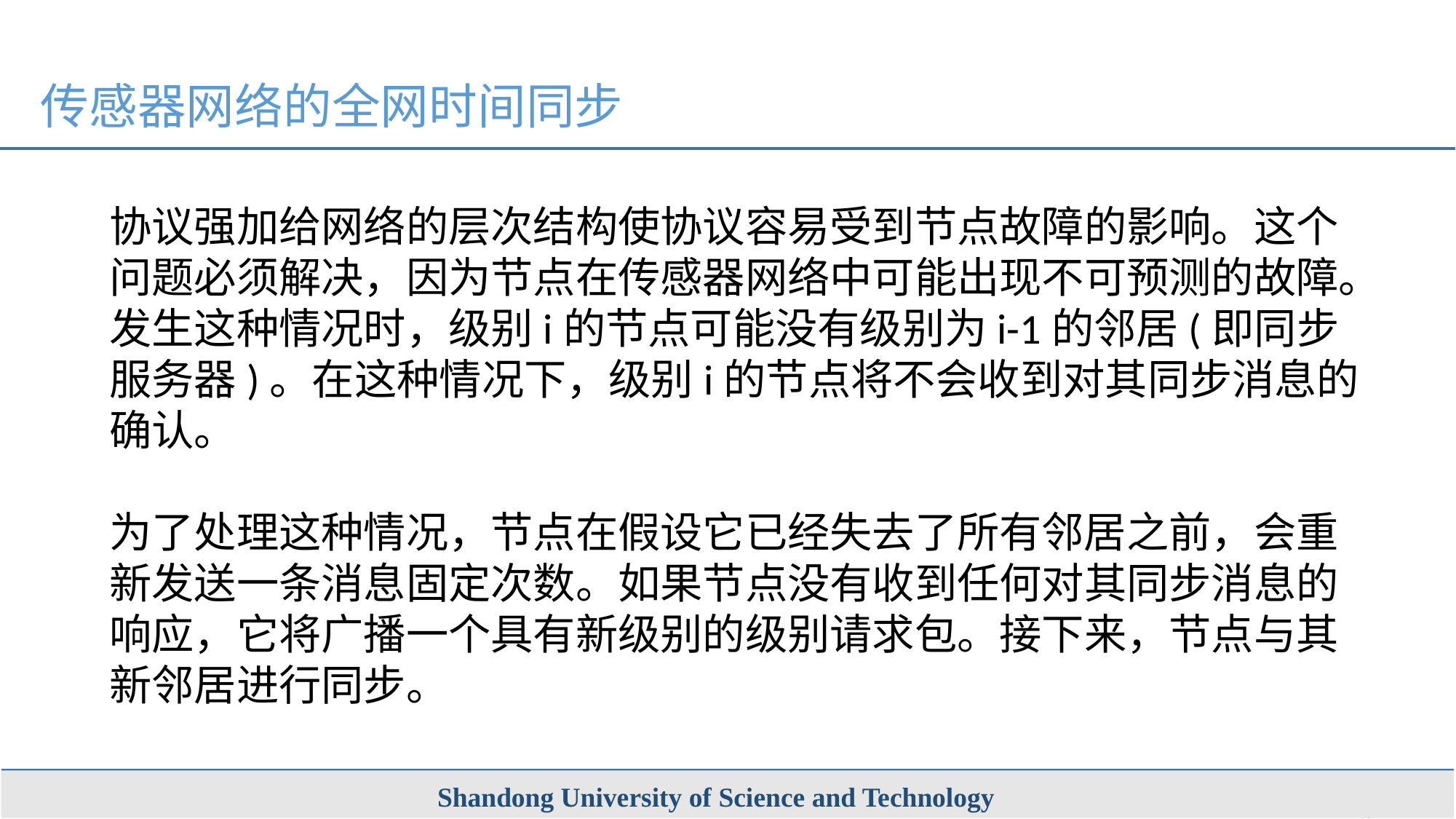

传感器网络的全网时间同步
协议强加给网络的层次结构使协议容易受到节点故障的影响。这个问题必须解决，因为节点在传感器网络中可能出现不可预测的故障。发生这种情况时，级别i的节点可能没有级别为i-1的邻居(即同步服务器)。在这种情况下，级别i的节点将不会收到对其同步消息的确认。

为了处理这种情况，节点在假设它已经失去了所有邻居之前，会重新发送一条消息固定次数。如果节点没有收到任何对其同步消息的响应，它将广播一个具有新级别的级别请求包。接下来，节点与其新邻居进行同步。
49

Shandong University of Science and Technology
49
49